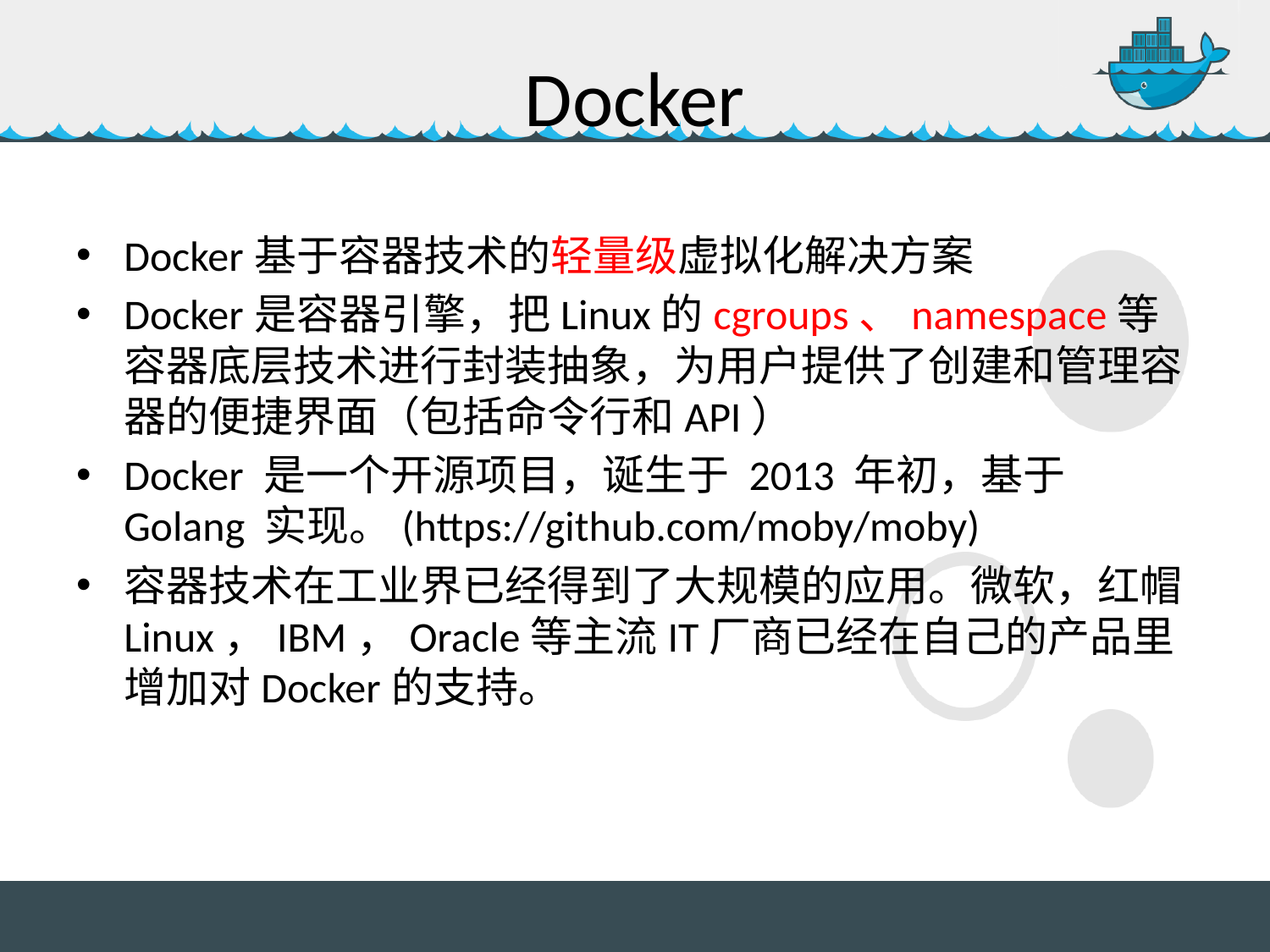

# Docker
Docker基于容器技术的轻量级虚拟化解决方案
Docker是容器引擎，把Linux的cgroups、namespace等容器底层技术进行封装抽象，为用户提供了创建和管理容器的便捷界面（包括命令行和API）
Docker 是一个开源项目，诞生于 2013 年初，基于 Golang 实现。(https://github.com/moby/moby)
容器技术在工业界已经得到了大规模的应用。微软，红帽Linux，IBM，Oracle等主流IT厂商已经在自己的产品里增加对Docker的支持。